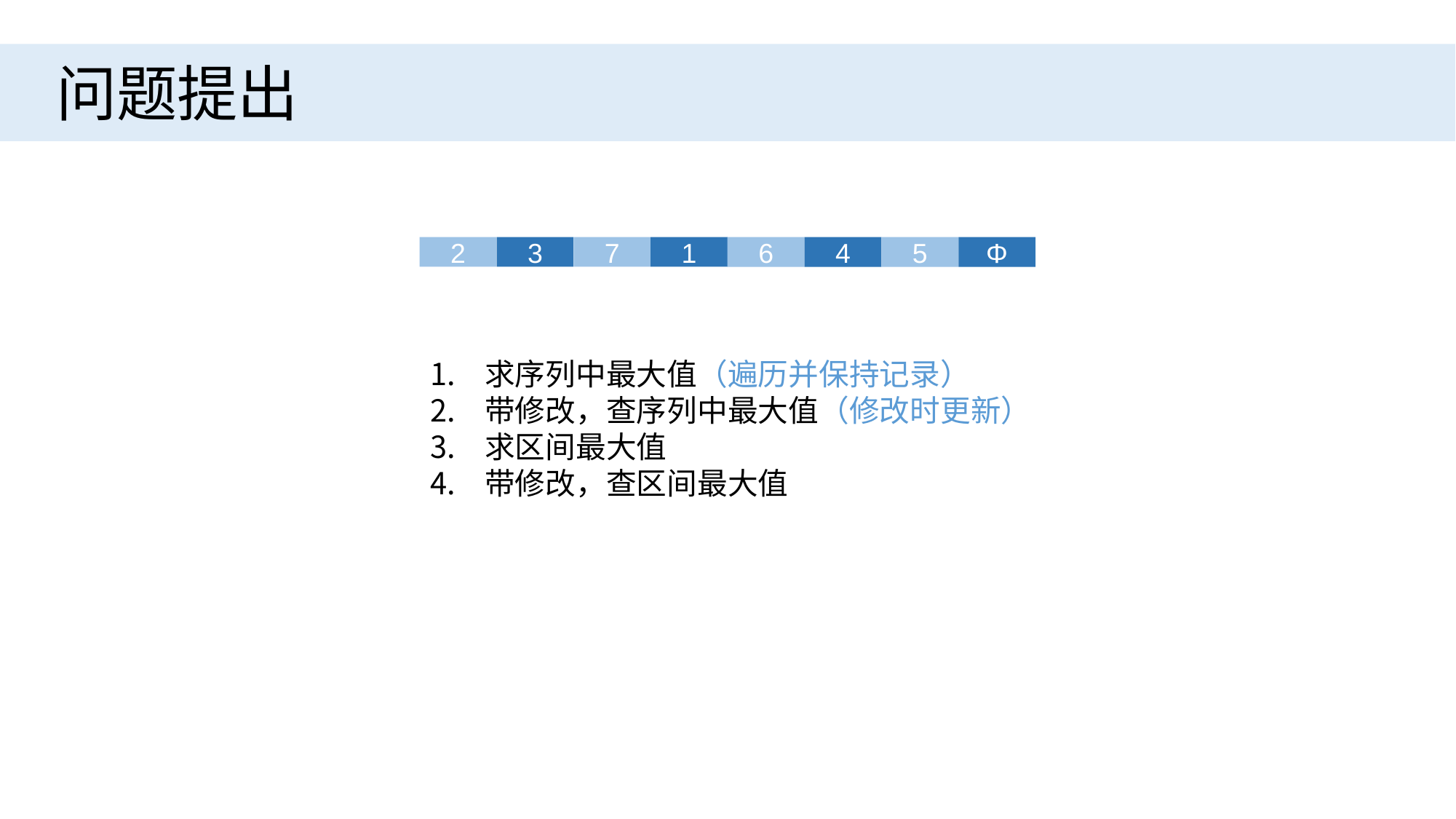

问题提出
3
1
2
7
4
Φ
6
5
求序列中最大值（遍历并保持记录）
带修改，查序列中最大值（修改时更新）
求区间最大值
带修改，查区间最大值